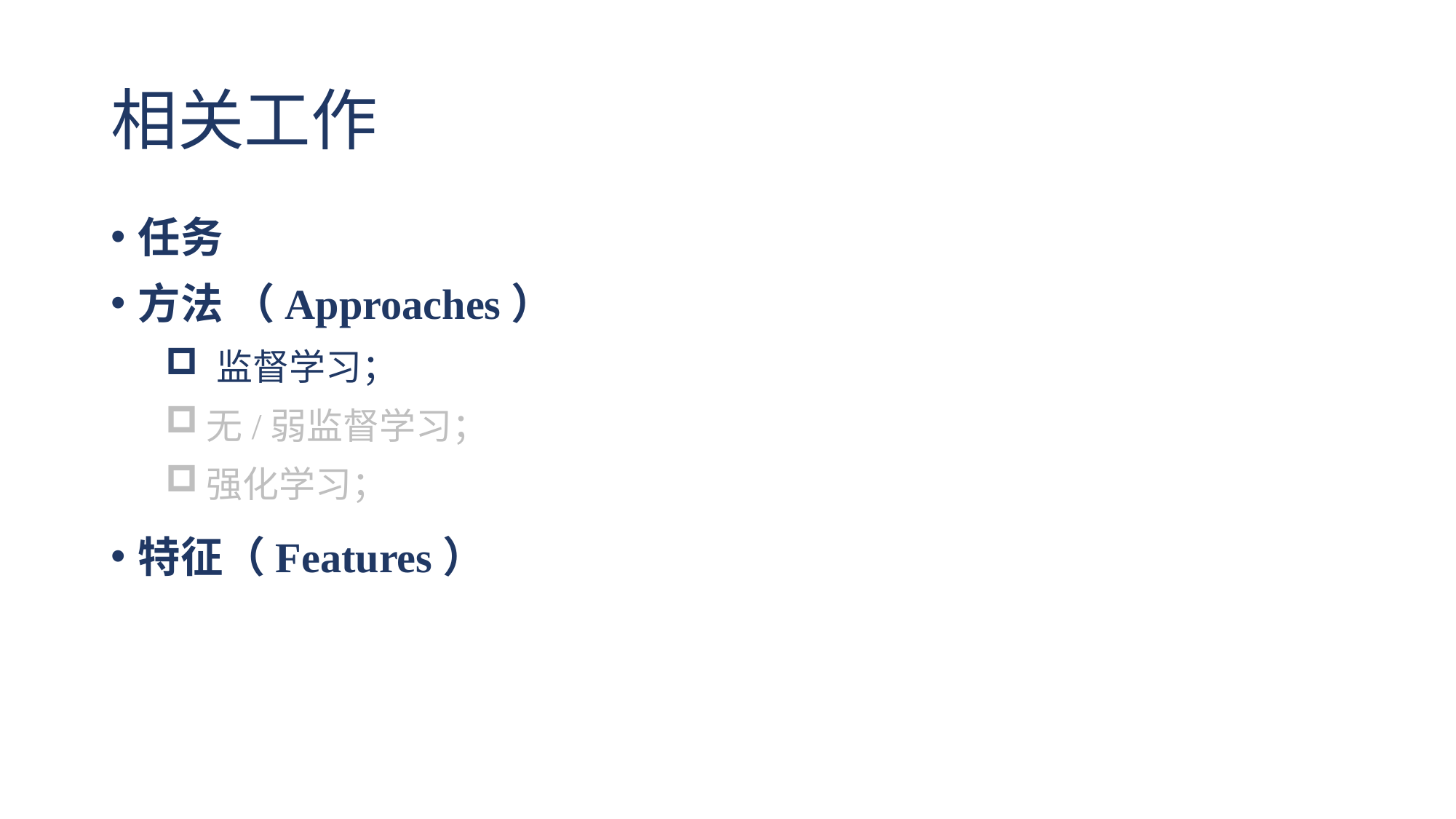

# 相关工作
任务
方法 （Approaches）
 监督学习；
无/弱监督学习；
强化学习；
特征（Features）